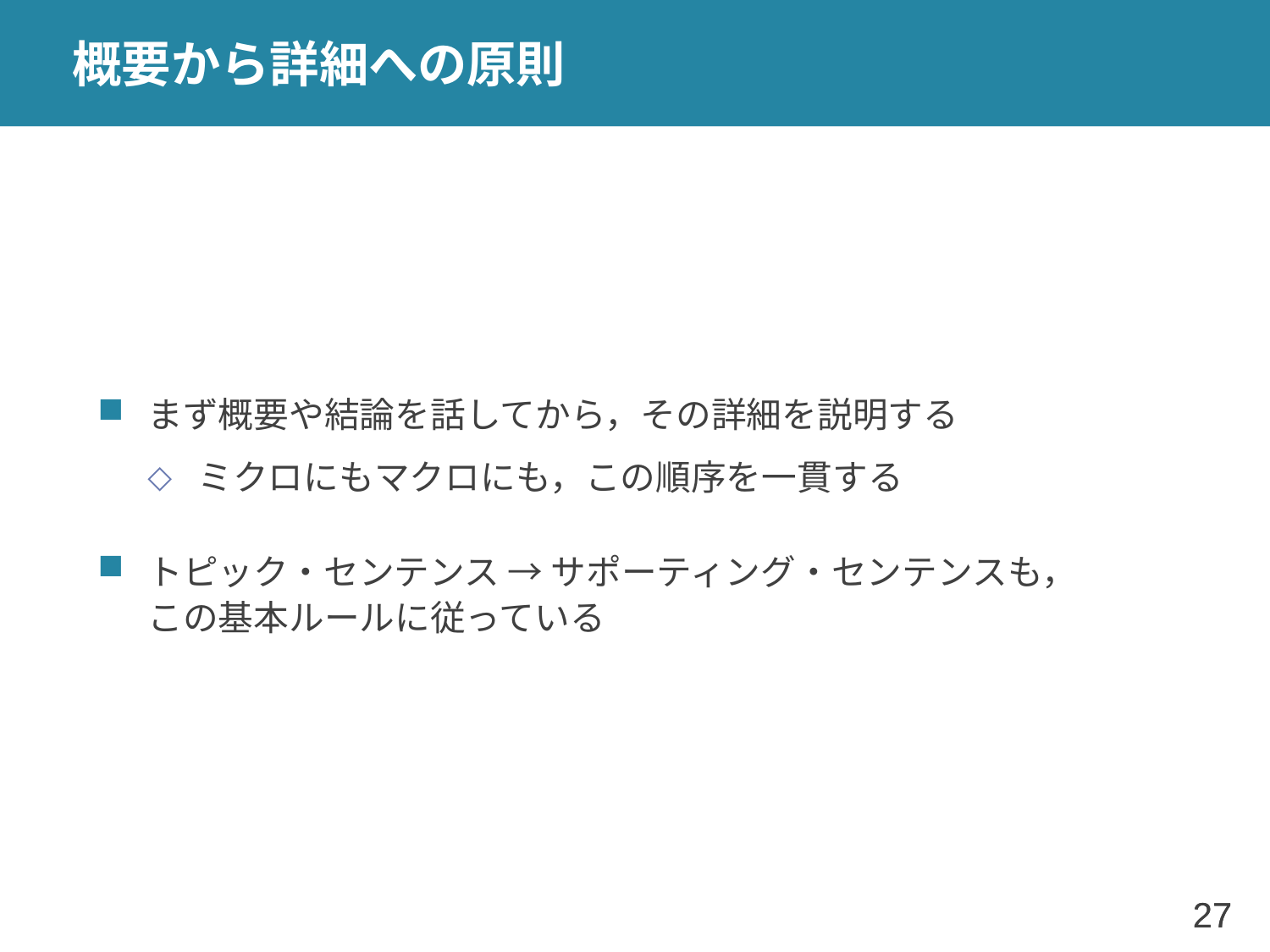

# 概要から詳細への原則
まず概要や結論を話してから，その詳細を説明する
ミクロにもマクロにも，この順序を一貫する
トピック・センテンス → サポーティング・センテンスも，
この基本ルールに従っている